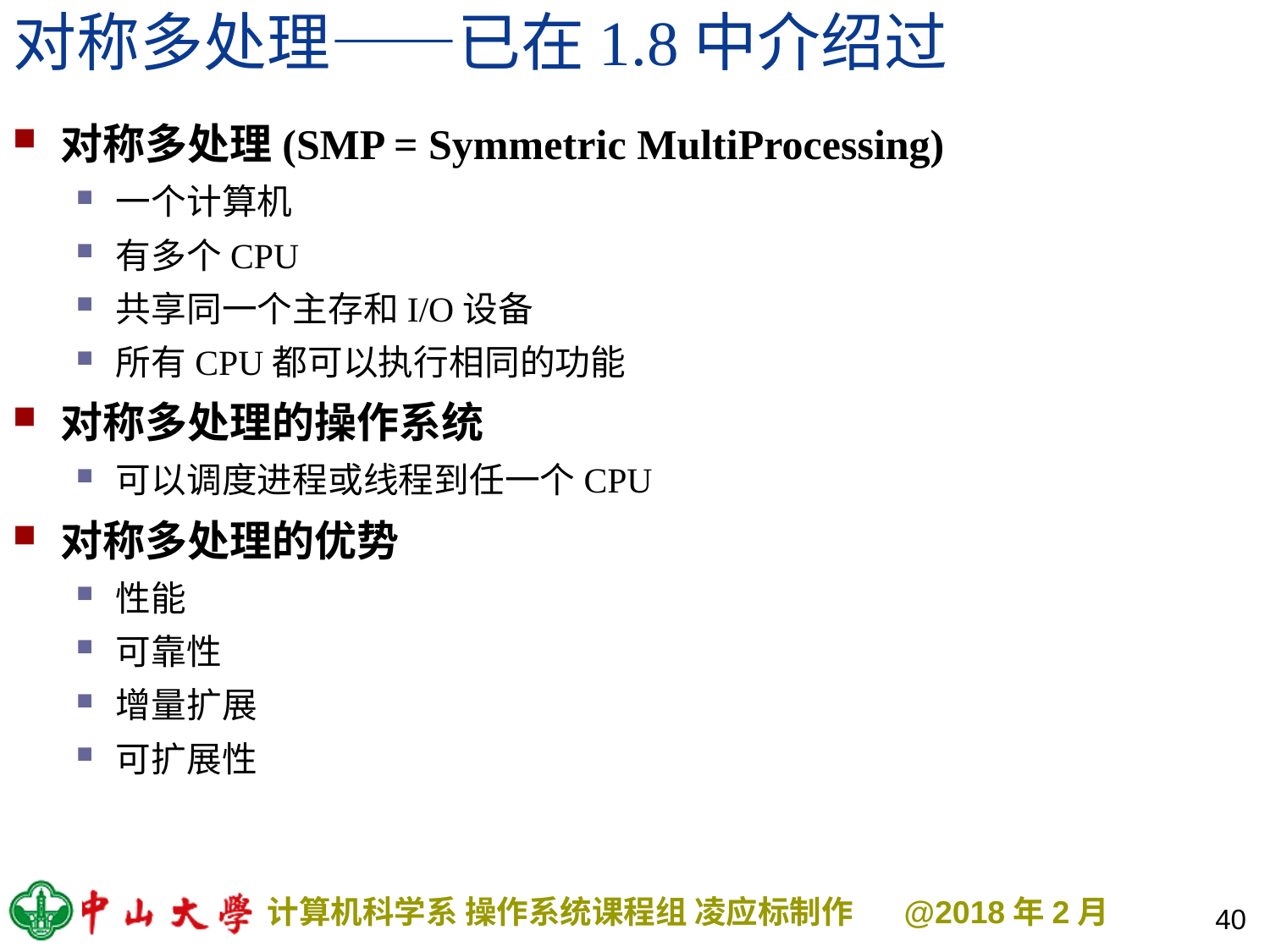

# 对称多处理——已在1.8中介绍过
对称多处理(SMP = Symmetric MultiProcessing)
一个计算机
有多个CPU
共享同一个主存和I/O设备
所有CPU都可以执行相同的功能
对称多处理的操作系统
可以调度进程或线程到任一个CPU
对称多处理的优势
性能
可靠性
增量扩展
可扩展性
40